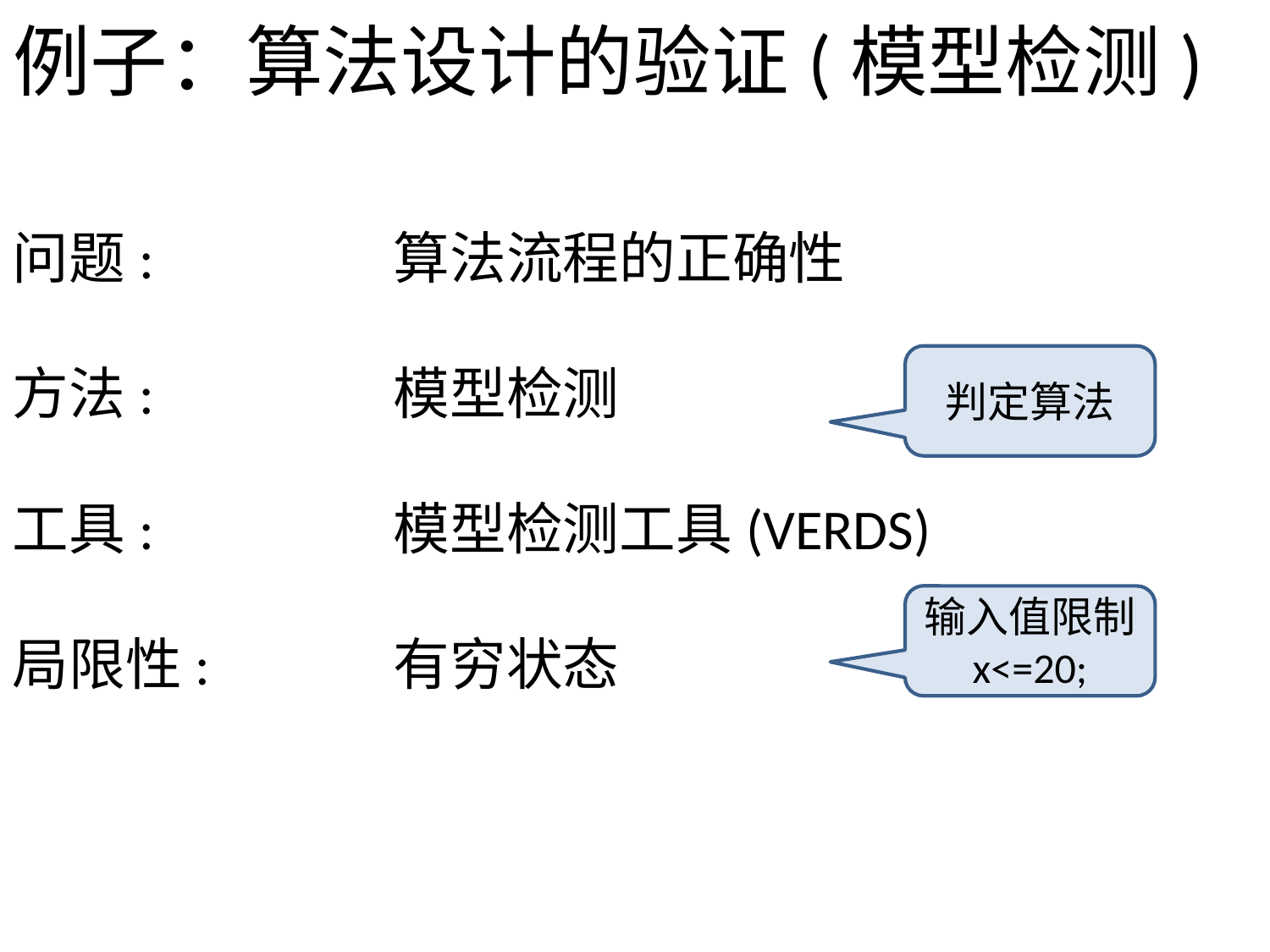

例子：算法设计的验证(模型检测)
问题:		算法流程的正确性

方法:		模型检测

工具:		模型检测工具(VERDS)

局限性:		有穷状态
判定算法
输入值限制 x<=20;